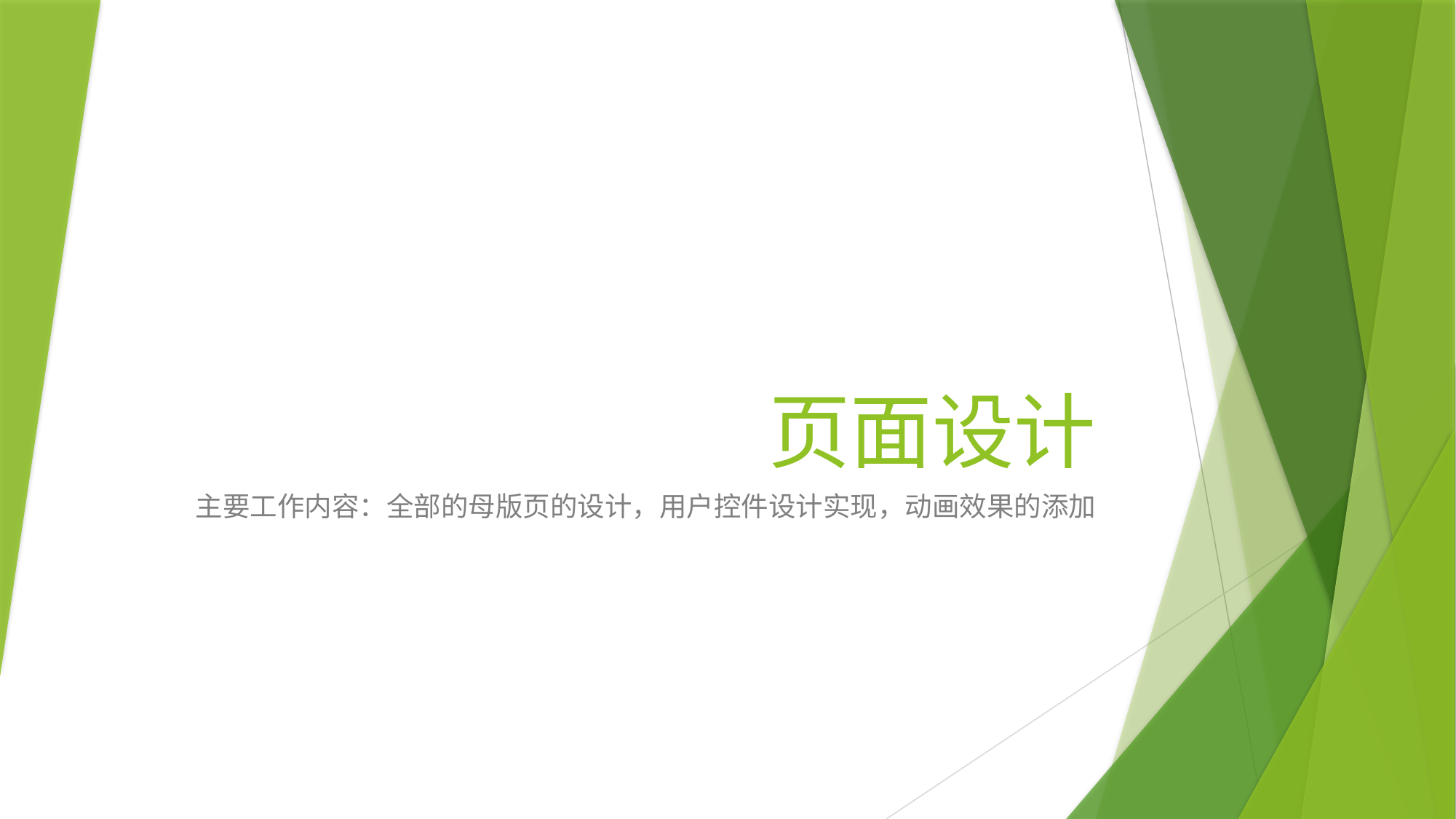

# 页面设计
主要工作内容：全部的母版页的设计，用户控件设计实现，动画效果的添加